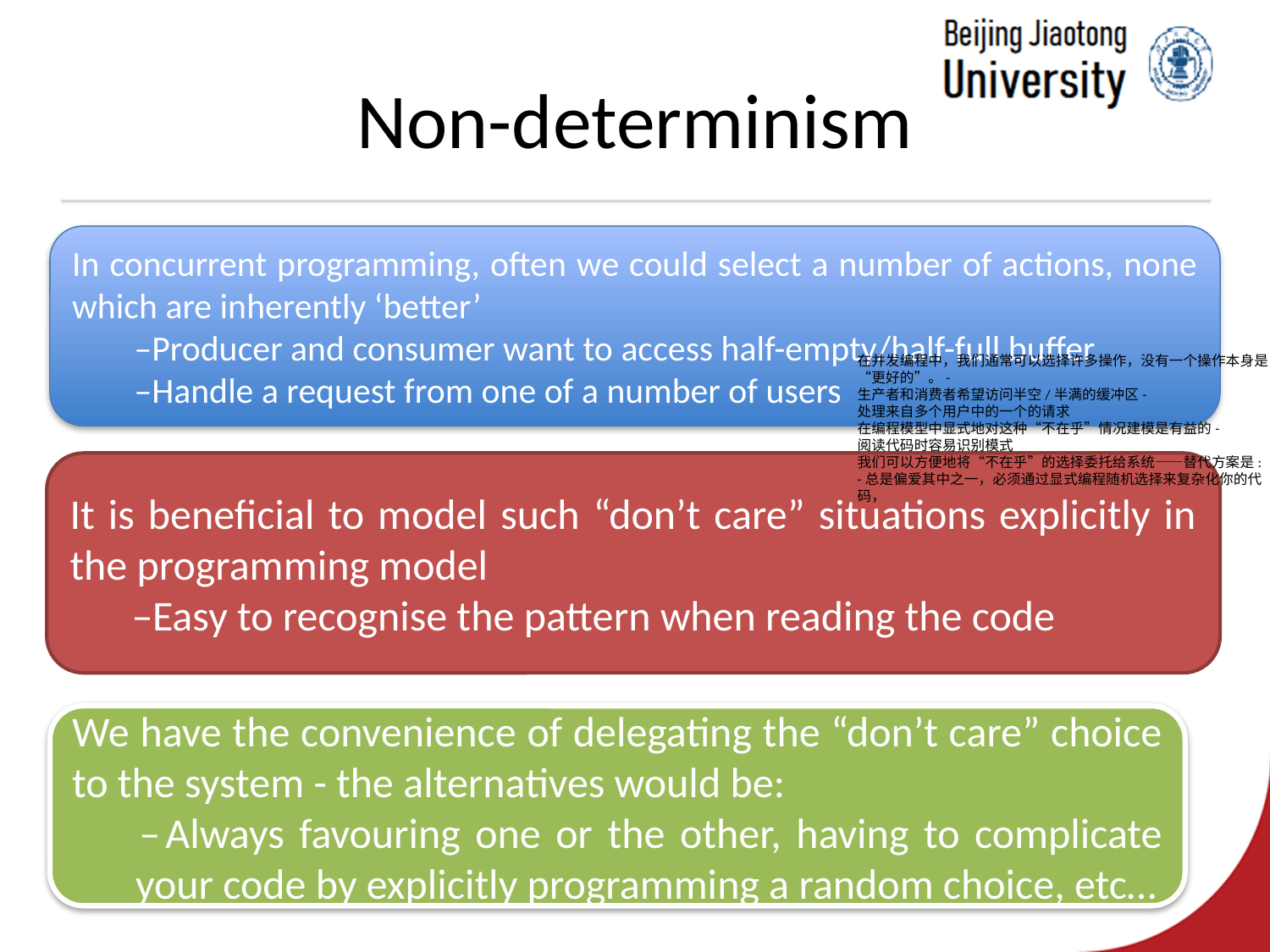

# Non-determinism
In concurrent programming, often we could select a number of actions, none which are inherently ‘better’
 ̶ Producer and consumer want to access half-empty/half-full buffer
 ̶ Handle a request from one of a number of users
在并发编程中，我们通常可以选择许多操作，没有一个操作本身是“更好的”。-
生产者和消费者希望访问半空/半满的缓冲区-
处理来自多个用户中的一个的请求
在编程模型中显式地对这种“不在乎”情况建模是有益的-
阅读代码时容易识别模式
我们可以方便地将“不在乎”的选择委托给系统——替代方案是:
-总是偏爱其中之一，必须通过显式编程随机选择来复杂化你的代码，
It is beneficial to model such “don’t care” situations explicitly in the programming model
 ̶ Easy to recognise the pattern when reading the code
We have the convenience of delegating the “don’t care” choice to the system - the alternatives would be:
 ̶ Always favouring one or the other, having to complicate your code by explicitly programming a random choice, etc…